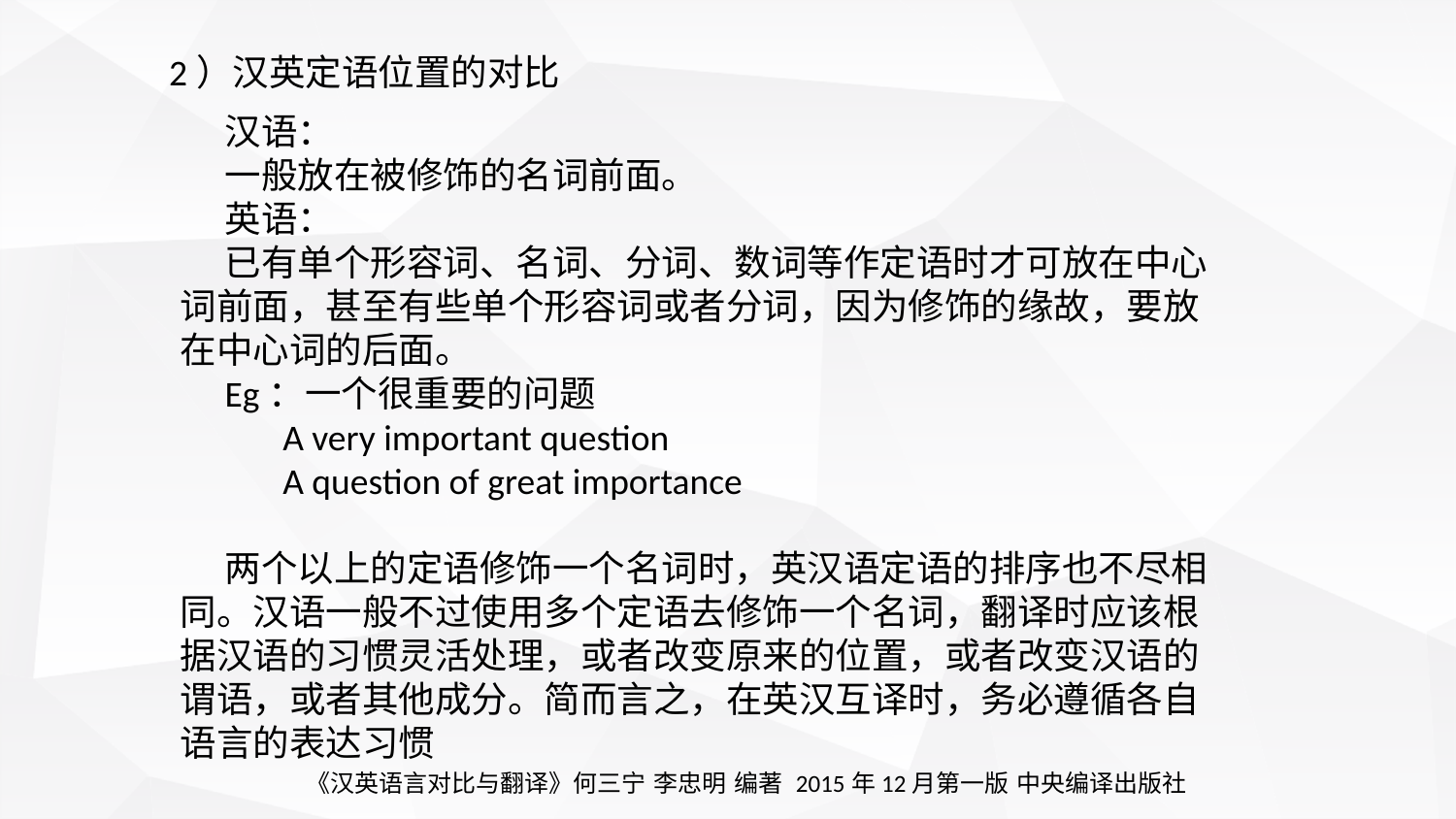

2）汉英定语位置的对比
汉语：
一般放在被修饰的名词前面。
英语：
已有单个形容词、名词、分词、数词等作定语时才可放在中心词前面，甚至有些单个形容词或者分词，因为修饰的缘故，要放在中心词的后面。
Eg：一个很重要的问题
       A very important question
       A question of great importance

两个以上的定语修饰一个名词时，英汉语定语的排序也不尽相同。汉语一般不过使用多个定语去修饰一个名词，翻译时应该根据汉语的习惯灵活处理，或者改变原来的位置，或者改变汉语的谓语，或者其他成分。简而言之，在英汉互译时，务必遵循各自语言的表达习惯

《汉英语言对比与翻译》何三宁 李忠明 编著 2015年12月第一版 中央编译出版社